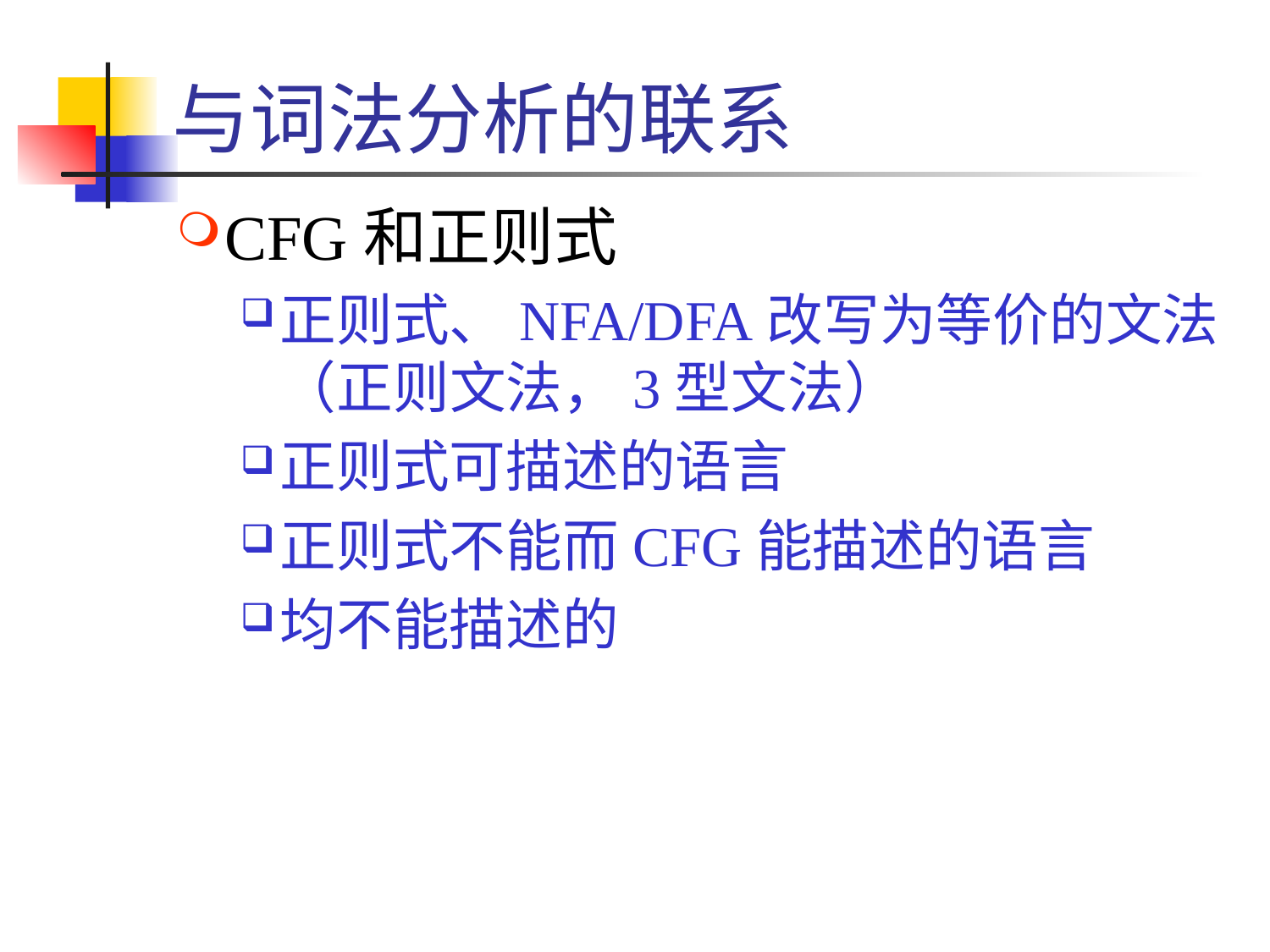

# 与词法分析的联系
CFG和正则式
正则式、NFA/DFA改写为等价的文法（正则文法，3型文法）
正则式可描述的语言
正则式不能而CFG能描述的语言
均不能描述的